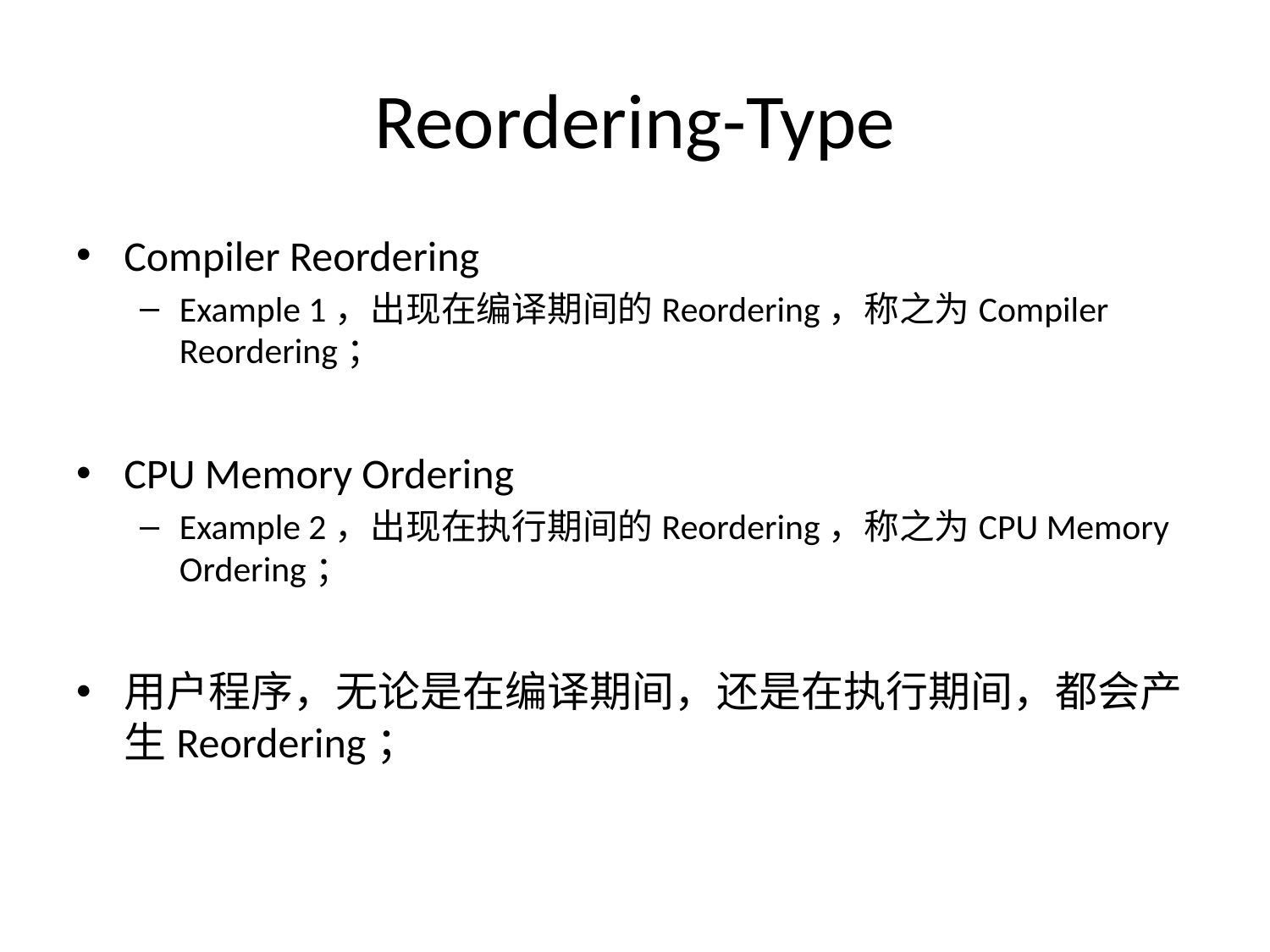

# Reordering-Type
Compiler Reordering
Example 1，出现在编译期间的Reordering，称之为Compiler Reordering；

CPU Memory Ordering
Example 2，出现在执行期间的Reordering，称之为CPU Memory Ordering；

用户程序，无论是在编译期间，还是在执行期间，都会产生Reordering；